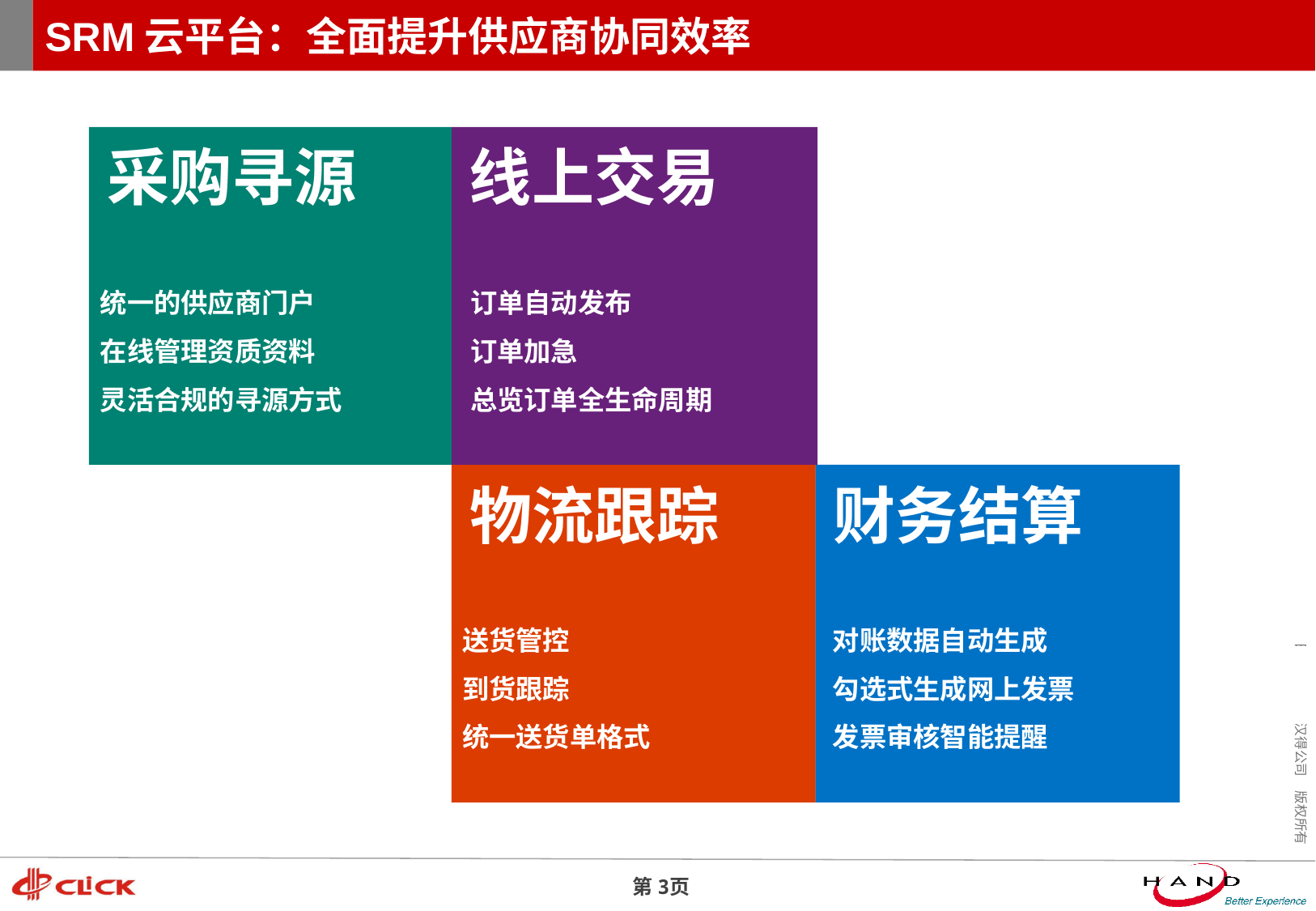

# SRM云平台：全面提升供应商协同效率
采购寻源
统一的供应商门户
在线管理资质资料
灵活合规的寻源方式
线上交易
订单自动发布
订单加急
总览订单全生命周期
物流跟踪
送货管控
到货跟踪
统一送货单格式
财务结算
对账数据自动生成
勾选式生成网上发票
发票审核智能提醒